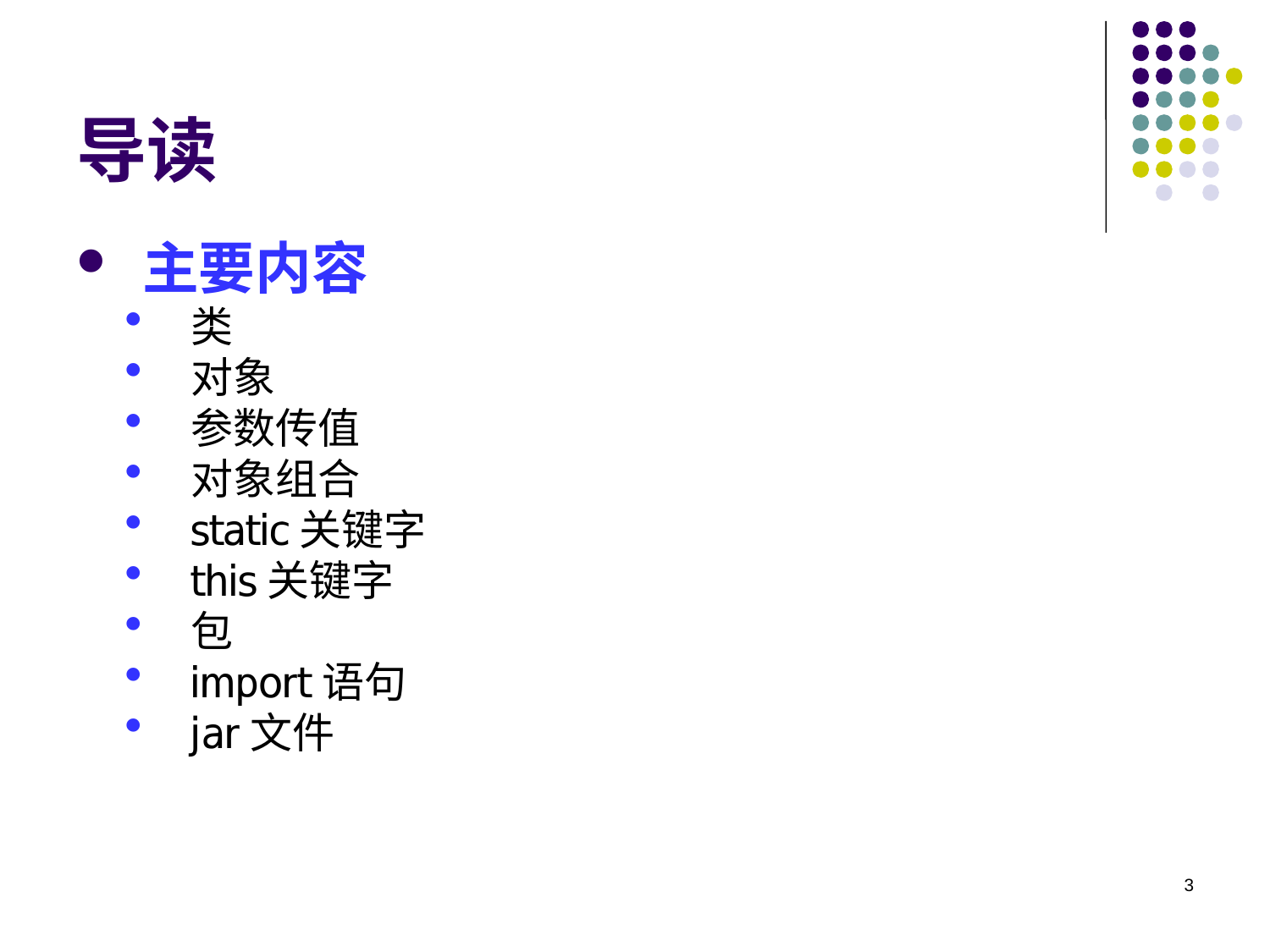

# 导读
主要内容
类
对象
参数传值
对象组合
static关键字
this关键字
包
import语句
jar文件

3